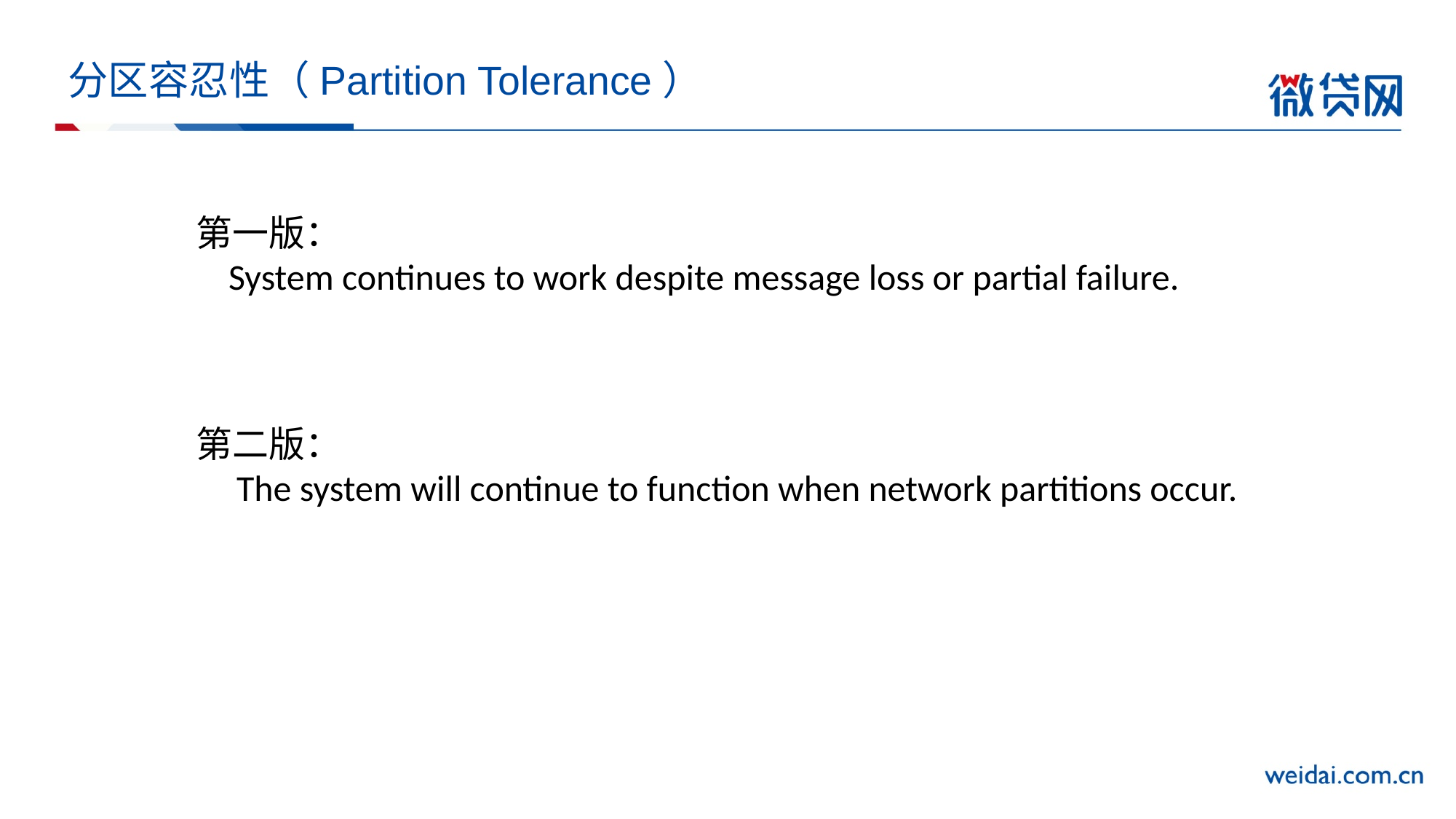

# 分区容忍性（Partition Tolerance）
第一版：
    System continues to work despite message loss or partial failure.
第二版：
    The system will continue to function when network partitions occur.